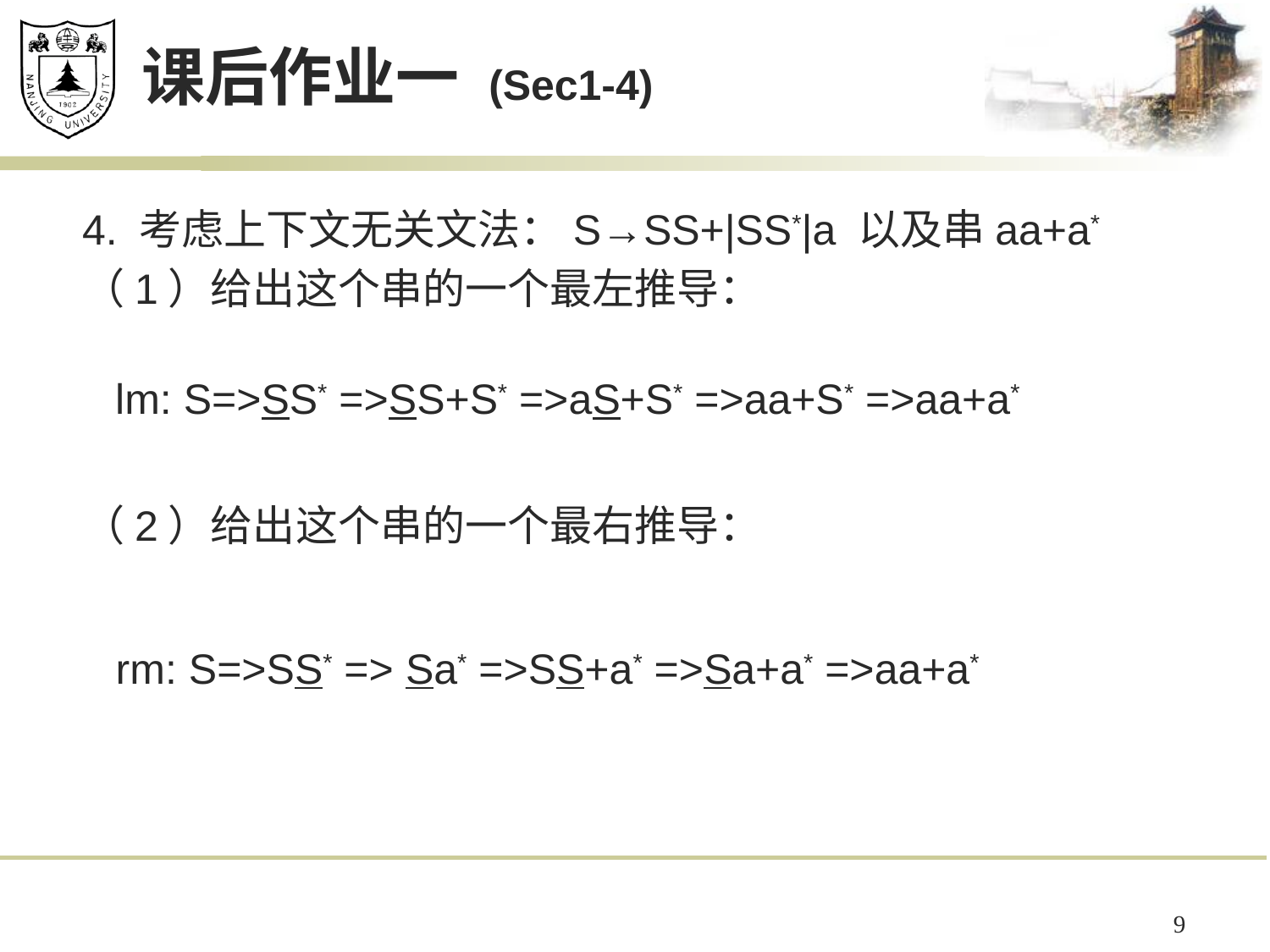

# 课后作业一 (Sec1-4)
4. 考虑上下文无关文法：S→SS+|SS*|a 以及串aa+a*
（1）给出这个串的一个最左推导：

（2）给出这个串的一个最右推导：

lm: S=>SS* =>SS+S* =>aS+S* =>aa+S* =>aa+a*
rm: S=>SS* => Sa* =>SS+a* =>Sa+a* =>aa+a*